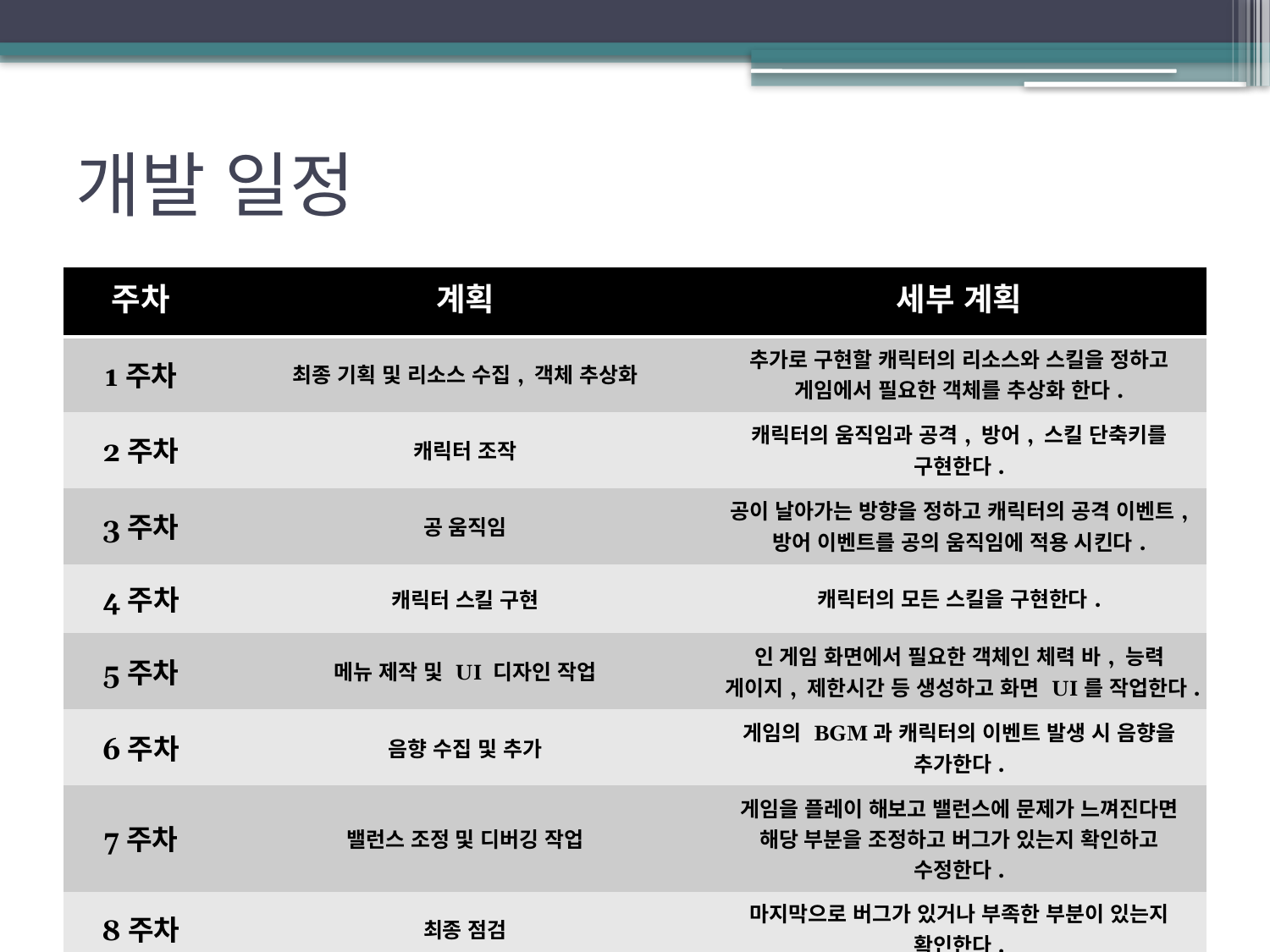

# 개발 일정
| 주차 | 계획 | 세부 계획 |
| --- | --- | --- |
| 1주차 | 최종 기획 및 리소스 수집, 객체 추상화 | 추가로 구현할 캐릭터의 리소스와 스킬을 정하고 게임에서 필요한 객체를 추상화 한다. |
| 2주차 | 캐릭터 조작 | 캐릭터의 움직임과 공격, 방어, 스킬 단축키를 구현한다. |
| 3주차 | 공 움직임 | 공이 날아가는 방향을 정하고 캐릭터의 공격 이벤트, 방어 이벤트를 공의 움직임에 적용 시킨다. |
| 4주차 | 캐릭터 스킬 구현 | 캐릭터의 모든 스킬을 구현한다. |
| 5주차 | 메뉴 제작 및 UI 디자인 작업 | 인 게임 화면에서 필요한 객체인 체력 바, 능력 게이지, 제한시간 등 생성하고 화면 UI를 작업한다. |
| 6주차 | 음향 수집 및 추가 | 게임의 BGM과 캐릭터의 이벤트 발생 시 음향을 추가한다. |
| 7주차 | 밸런스 조정 및 디버깅 작업 | 게임을 플레이 해보고 밸런스에 문제가 느껴진다면 해당 부분을 조정하고 버그가 있는지 확인하고 수정한다. |
| 8주차 | 최종 점검 | 마지막으로 버그가 있거나 부족한 부분이 있는지 확인한다. |